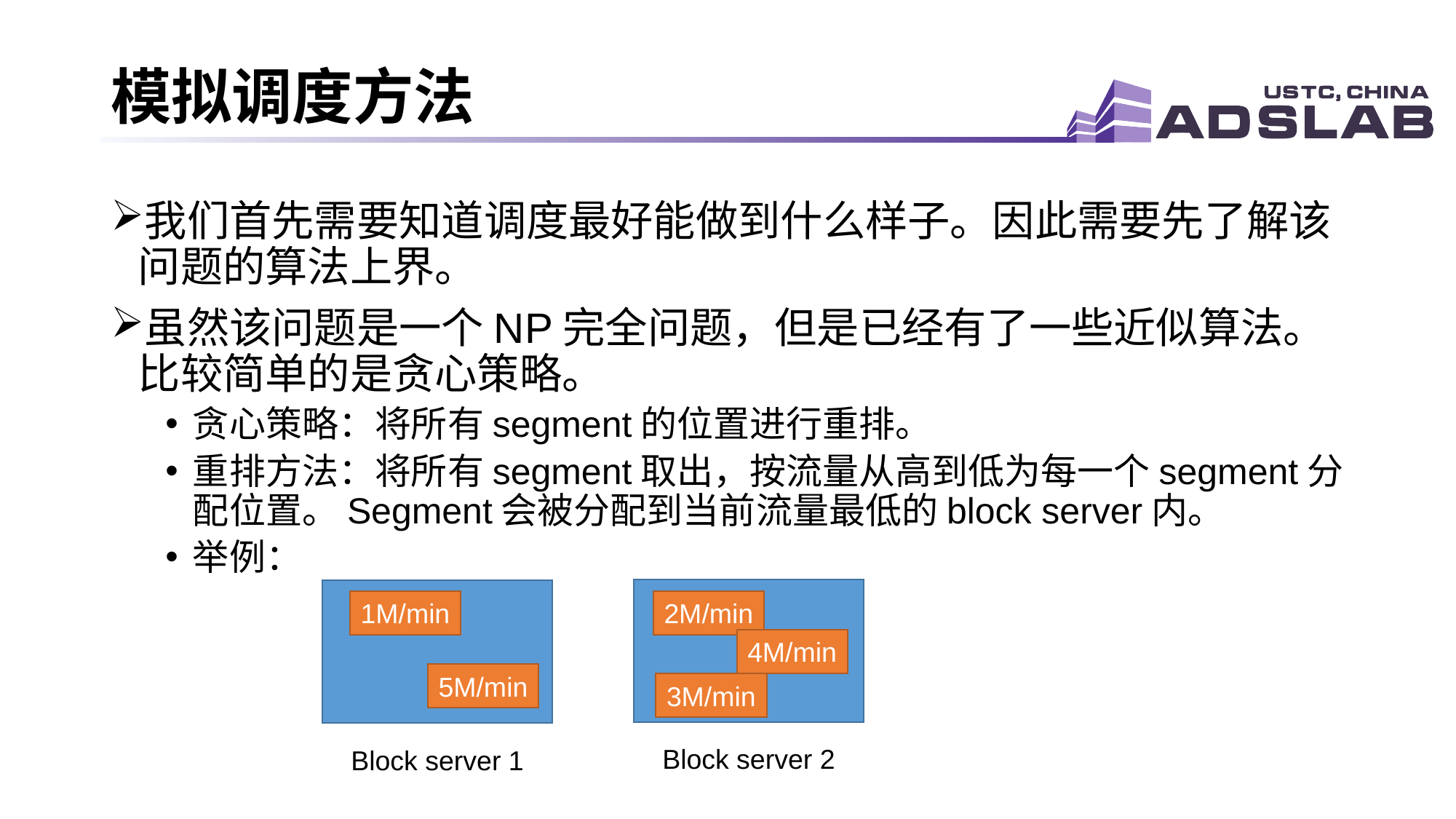

# 模拟调度方法
我们首先需要知道调度最好能做到什么样子。因此需要先了解该问题的算法上界。
虽然该问题是一个NP完全问题，但是已经有了一些近似算法。比较简单的是贪心策略。
贪心策略：将所有segment的位置进行重排。
重排方法：将所有segment取出，按流量从高到低为每一个segment分配位置。Segment会被分配到当前流量最低的block server内。
举例：

1M/min
2M/min
4M/min
5M/min
3M/min
Block server 2
Block server 1
38